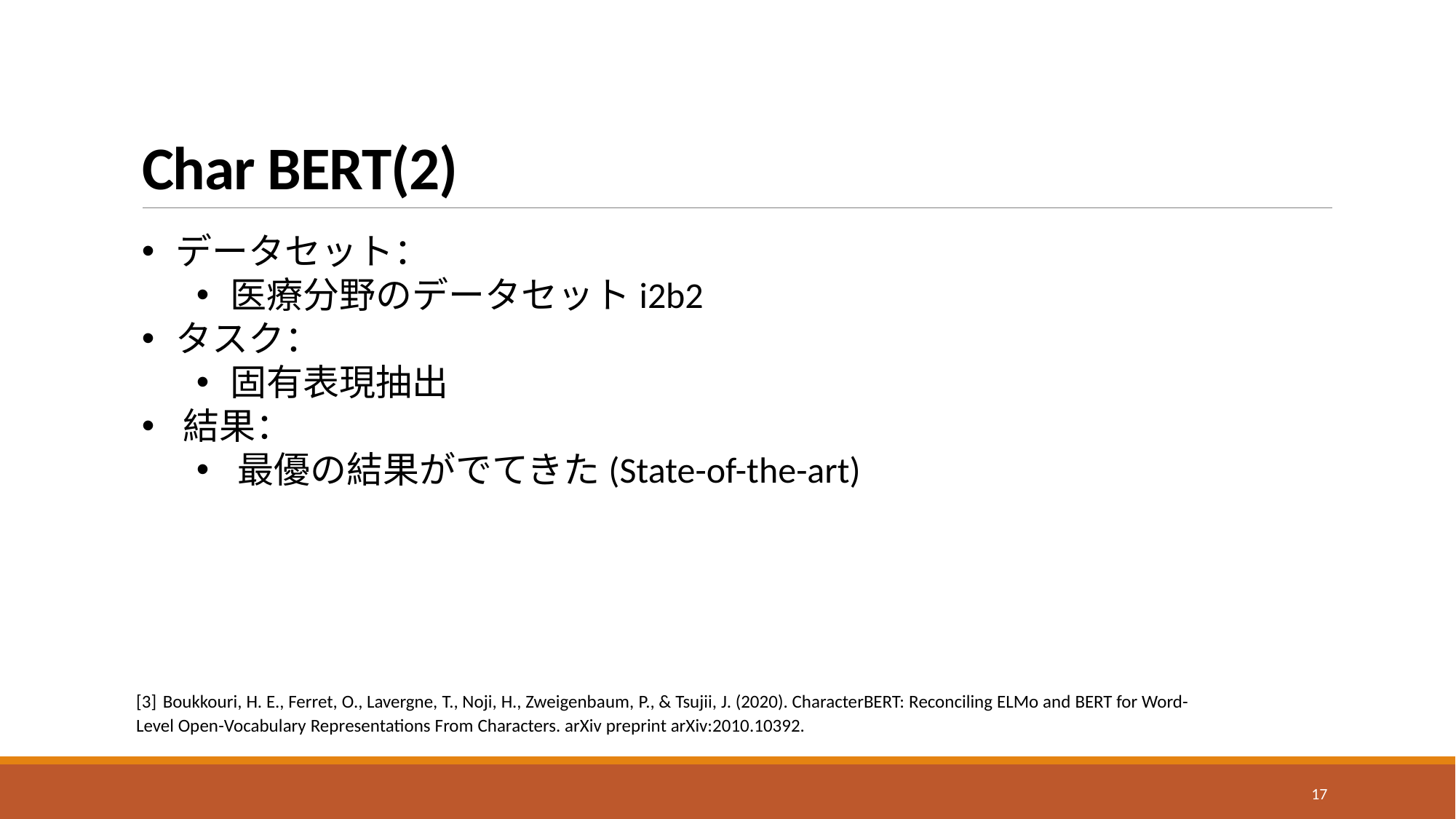

# Char BERT(2)
データセット：
医療分野のデータセットi2b2
タスク：
固有表現抽出
結果：
最優の結果がでてきた(State-of-the-art)
[3] Boukkouri, H. E., Ferret, O., Lavergne, T., Noji, H., Zweigenbaum, P., & Tsujii, J. (2020). CharacterBERT: Reconciling ELMo and BERT for Word-Level Open-Vocabulary Representations From Characters. arXiv preprint arXiv:2010.10392.
17